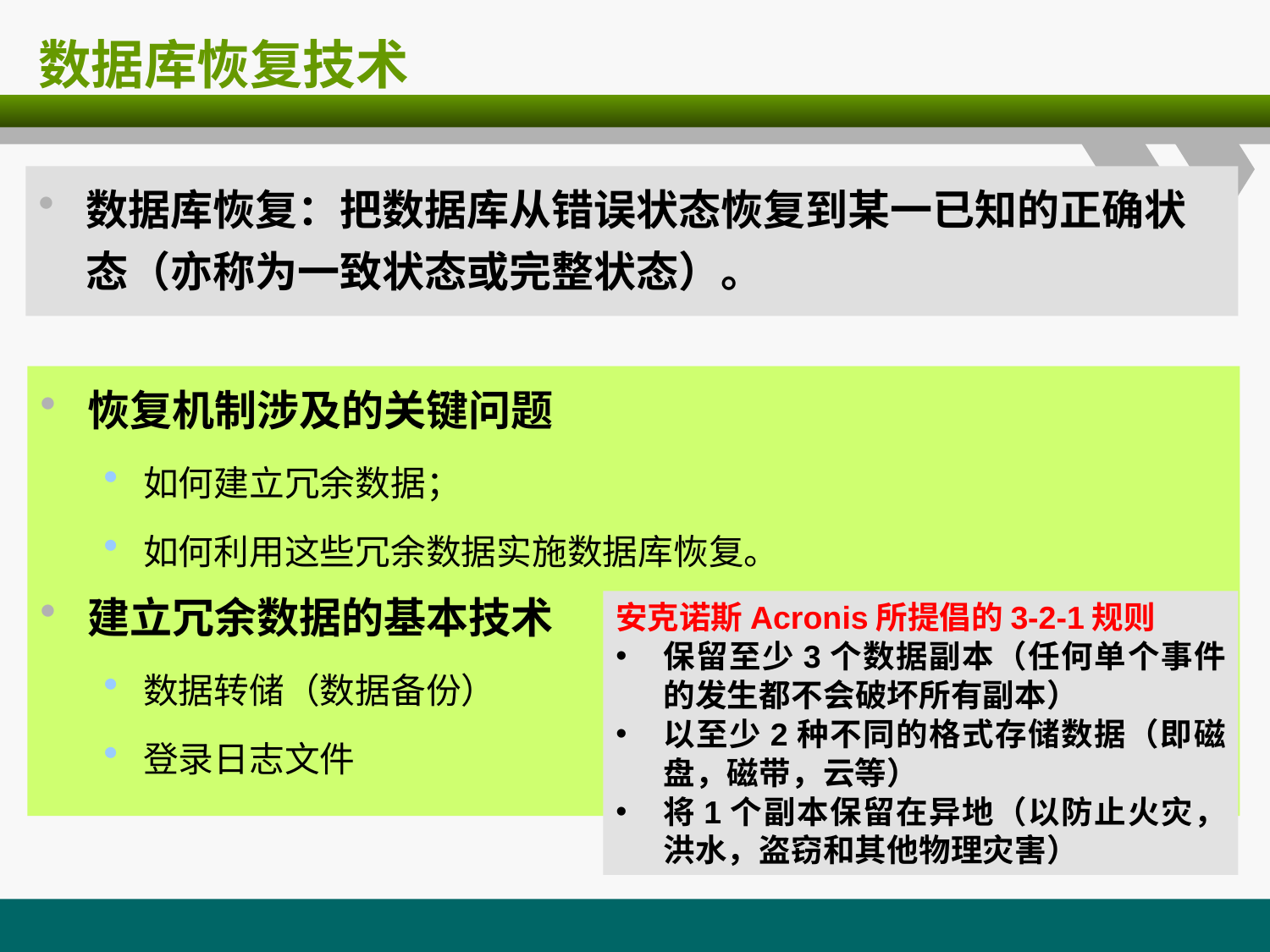

# 数据库恢复技术
数据库恢复：把数据库从错误状态恢复到某一已知的正确状态（亦称为一致状态或完整状态）。
恢复机制涉及的关键问题
如何建立冗余数据；
如何利用这些冗余数据实施数据库恢复。
建立冗余数据的基本技术
数据转储（数据备份）
登录日志文件
安克诺斯Acronis所提倡的3-2-1规则
保留至少3个数据副本（任何单个事件的发生都不会破坏所有副本）
以至少2种不同的格式存储数据（即磁盘，磁带，云等）
将1个副本保留在异地（以防止火灾，洪水，盗窃和其他物理灾害）